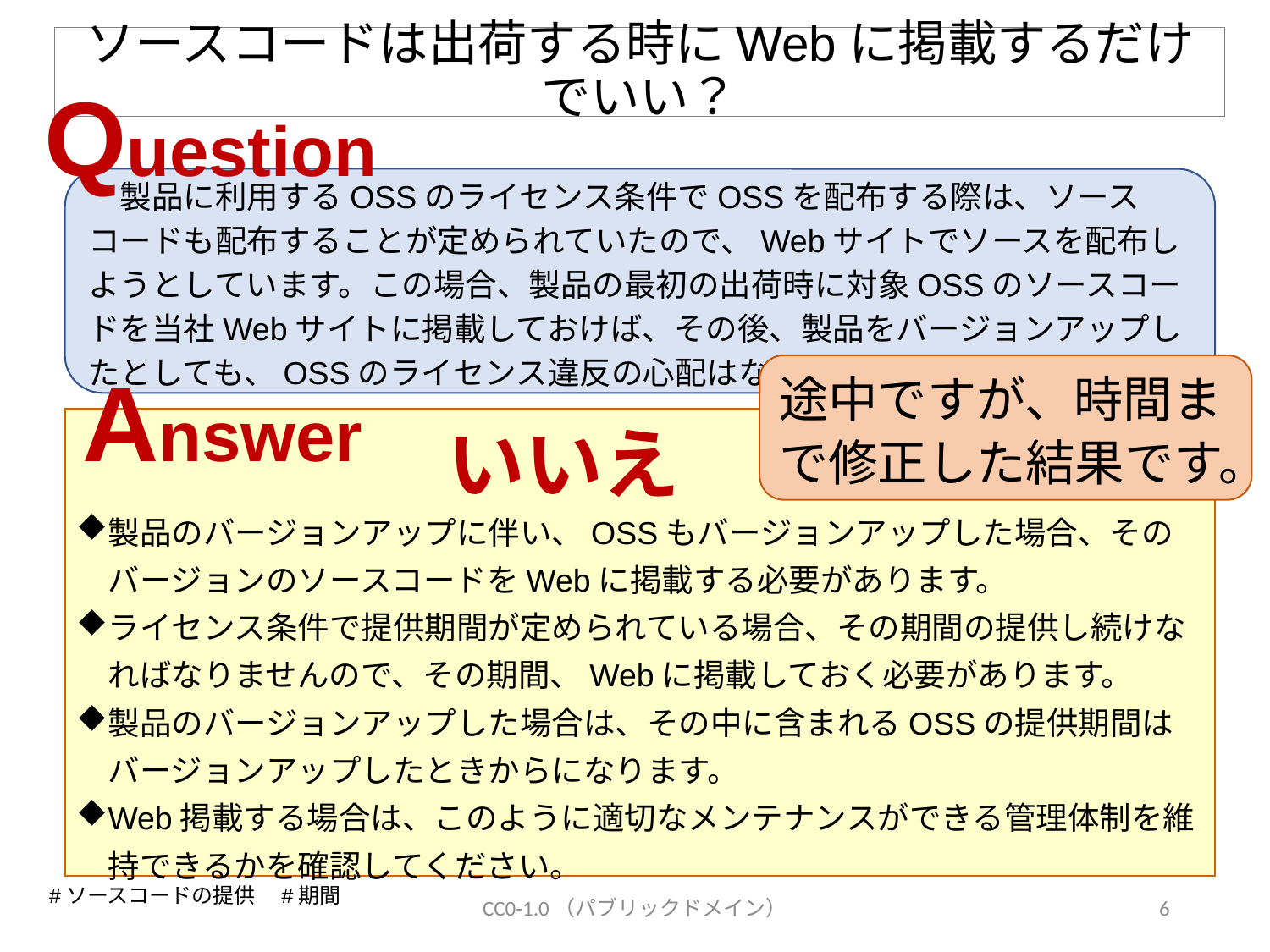

# ソースコードは出荷する時にWebに掲載するだけでいい？
Question
　製品に利用するOSSのライセンス条件でOSSを配布する際は、ソースコードも配布することが定められていたので、Webサイトでソースを配布しようとしています。この場合、製品の最初の出荷時に対象OSSのソースコードを当社Webサイトに掲載しておけば、その後、製品をバージョンアップしたとしても、OSSのライセンス違反の心配はないと思っていいですか？
Answer
途中ですが、時間まで修正した結果です。

いいえ
製品のバージョンアップに伴い、OSSもバージョンアップした場合、そのバージョンのソースコードをWebに掲載する必要があります。
ライセンス条件で提供期間が定められている場合、その期間の提供し続けなればなりませんので、その期間、Webに掲載しておく必要があります。
製品のバージョンアップした場合は、その中に含まれるOSSの提供期間はバージョンアップしたときからになります。
Web掲載する場合は、このように適切なメンテナンスができる管理体制を維持できるかを確認してください。

　【関連条項】
　【関連情報】
#ソースコードの提供　#期間
CC0-1.0（パブリックドメイン）
6